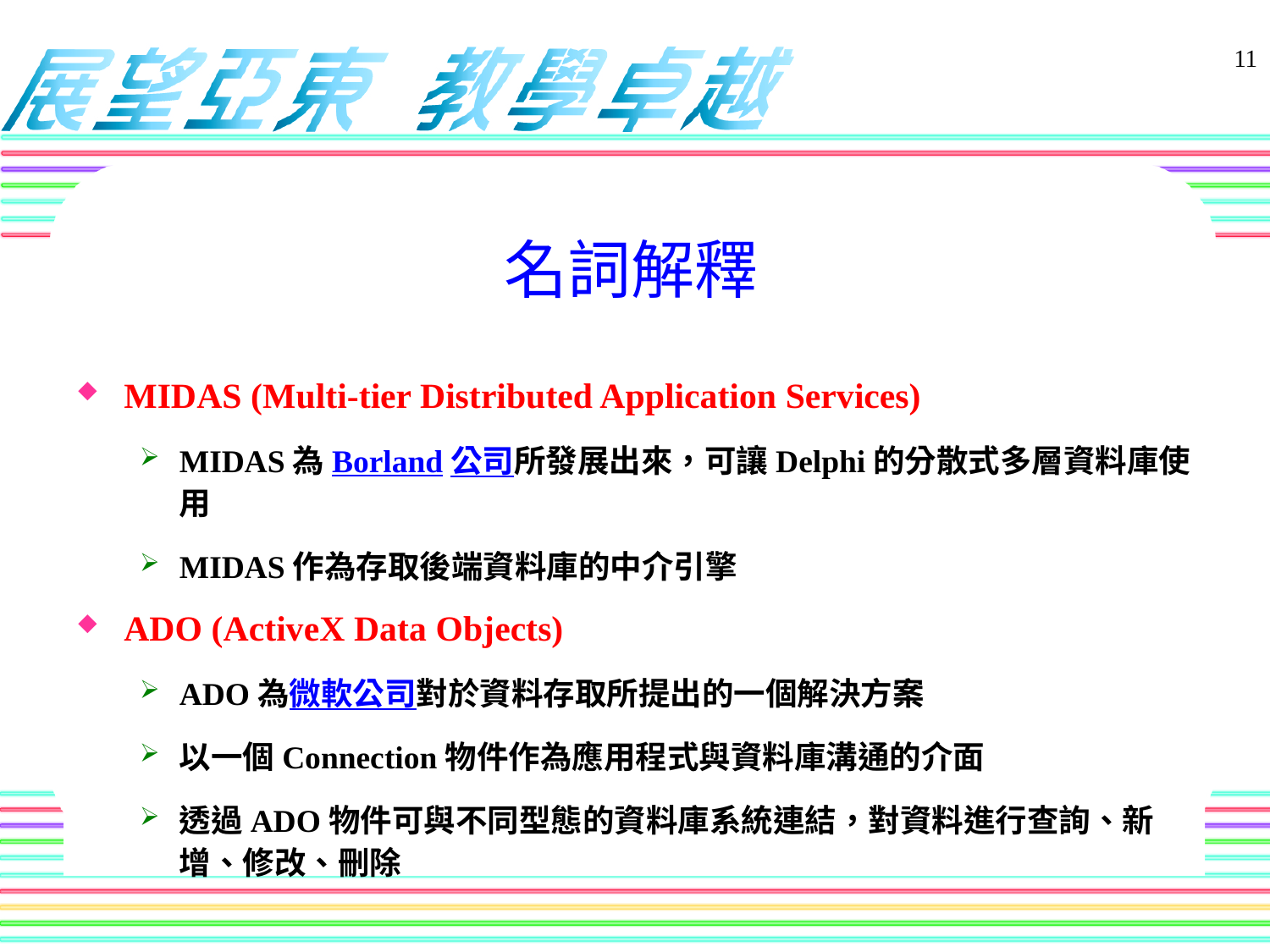

# 名詞解釋

MIDAS (Multi-tier Distributed Application Services)
MIDAS為Borland公司所發展出來，可讓Delphi的分散式多層資料庫使用
MIDAS作為存取後端資料庫的中介引擎
ADO (ActiveX Data Objects)
ADO為微軟公司對於資料存取所提出的一個解決方案
以一個Connection物件作為應用程式與資料庫溝通的介面
透過ADO物件可與不同型態的資料庫系統連結，對資料進行查詢、新增、修改、刪除